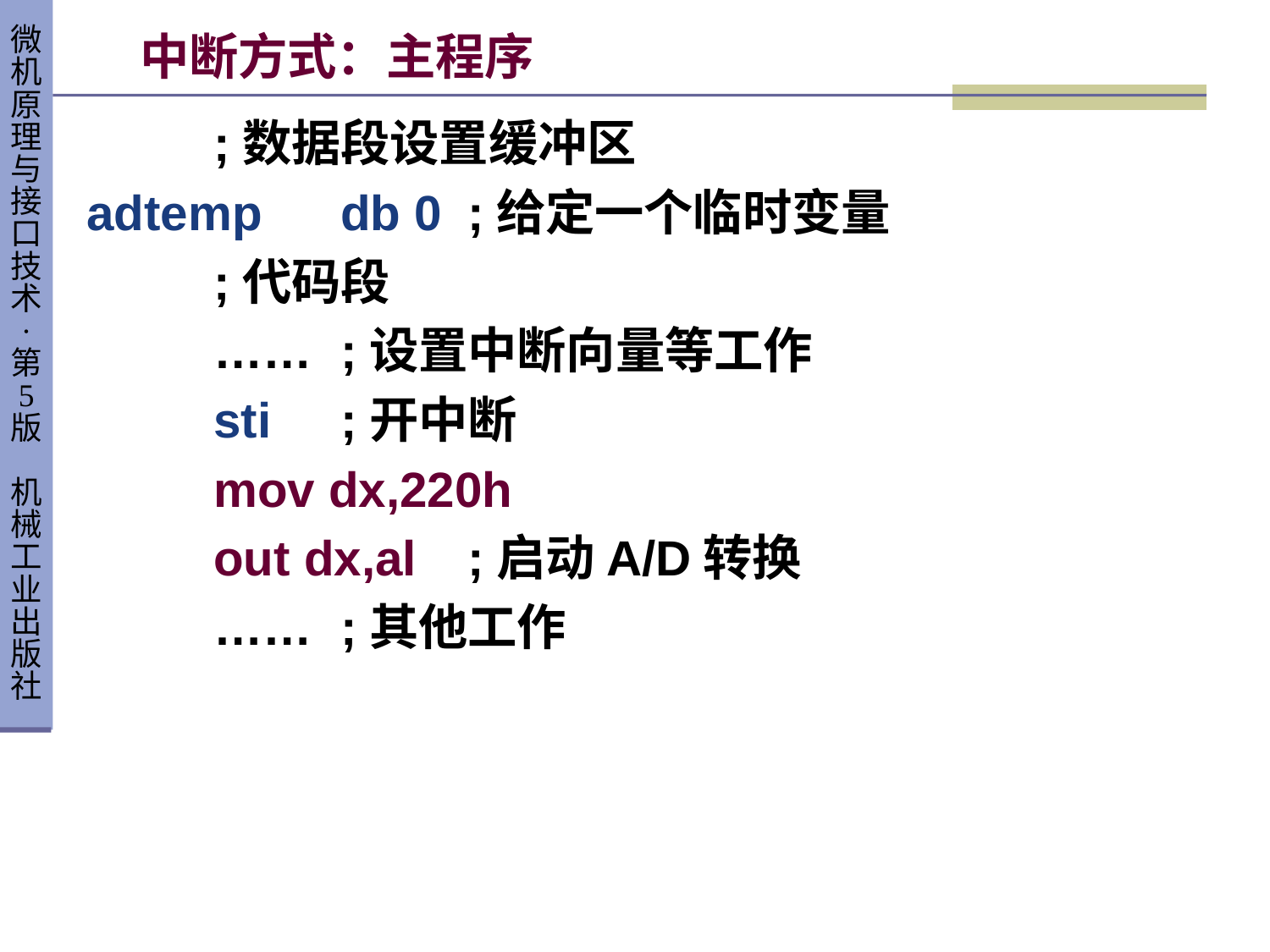

# 中断方式：主程序
	;数据段设置缓冲区
adtemp	db 0	;给定一个临时变量
	;代码段
	……	;设置中断向量等工作
	sti	;开中断
	mov dx,220h
	out dx,al	;启动A/D转换
	……	;其他工作